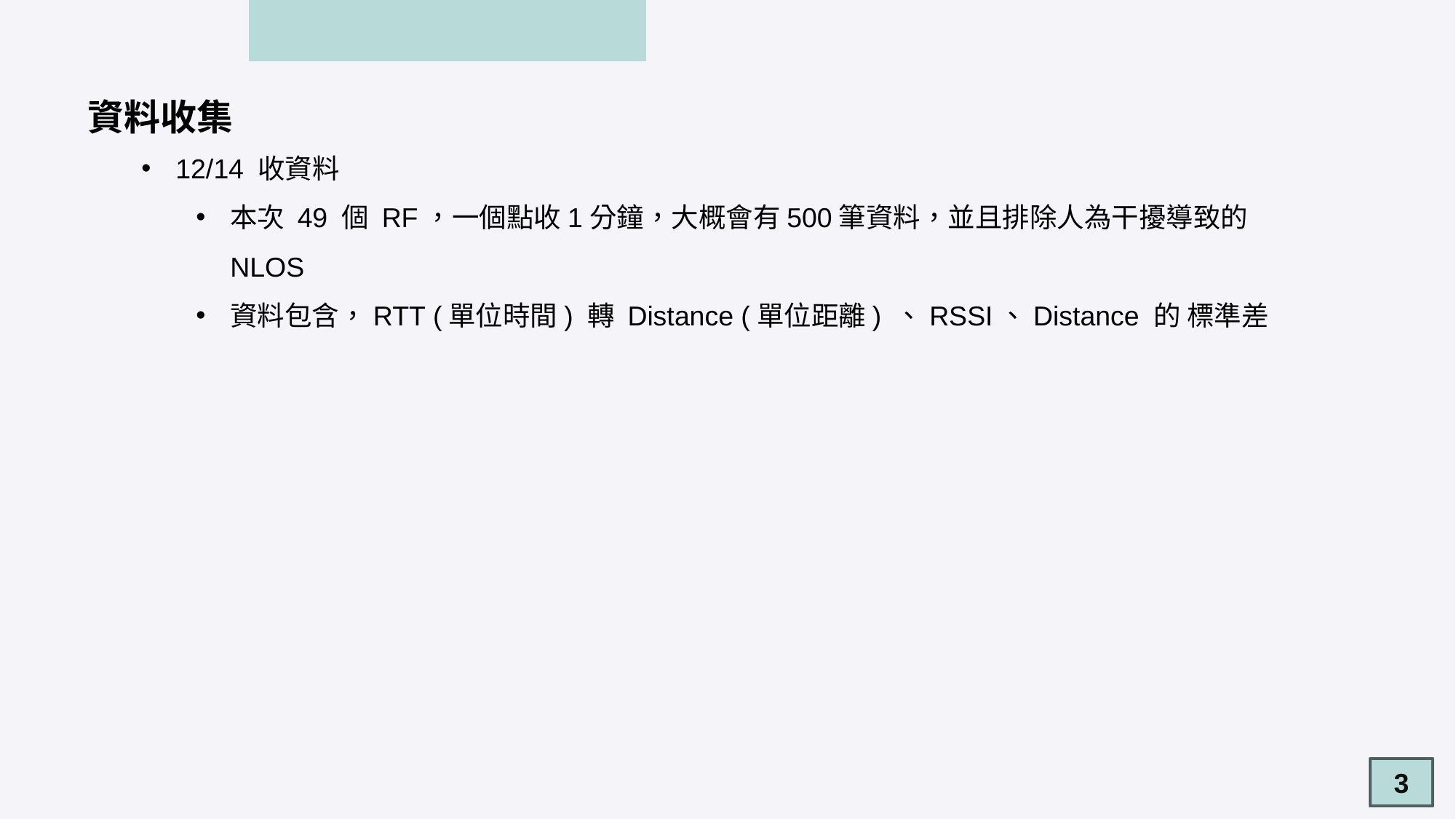

資料收集
12/14 收資料
本次 49 個 RF，一個點收1分鐘，大概會有500筆資料，並且排除人為干擾導致的 NLOS
資料包含，RTT (單位時間) 轉 Distance (單位距離) 、RSSI、Distance 的 標準差
3